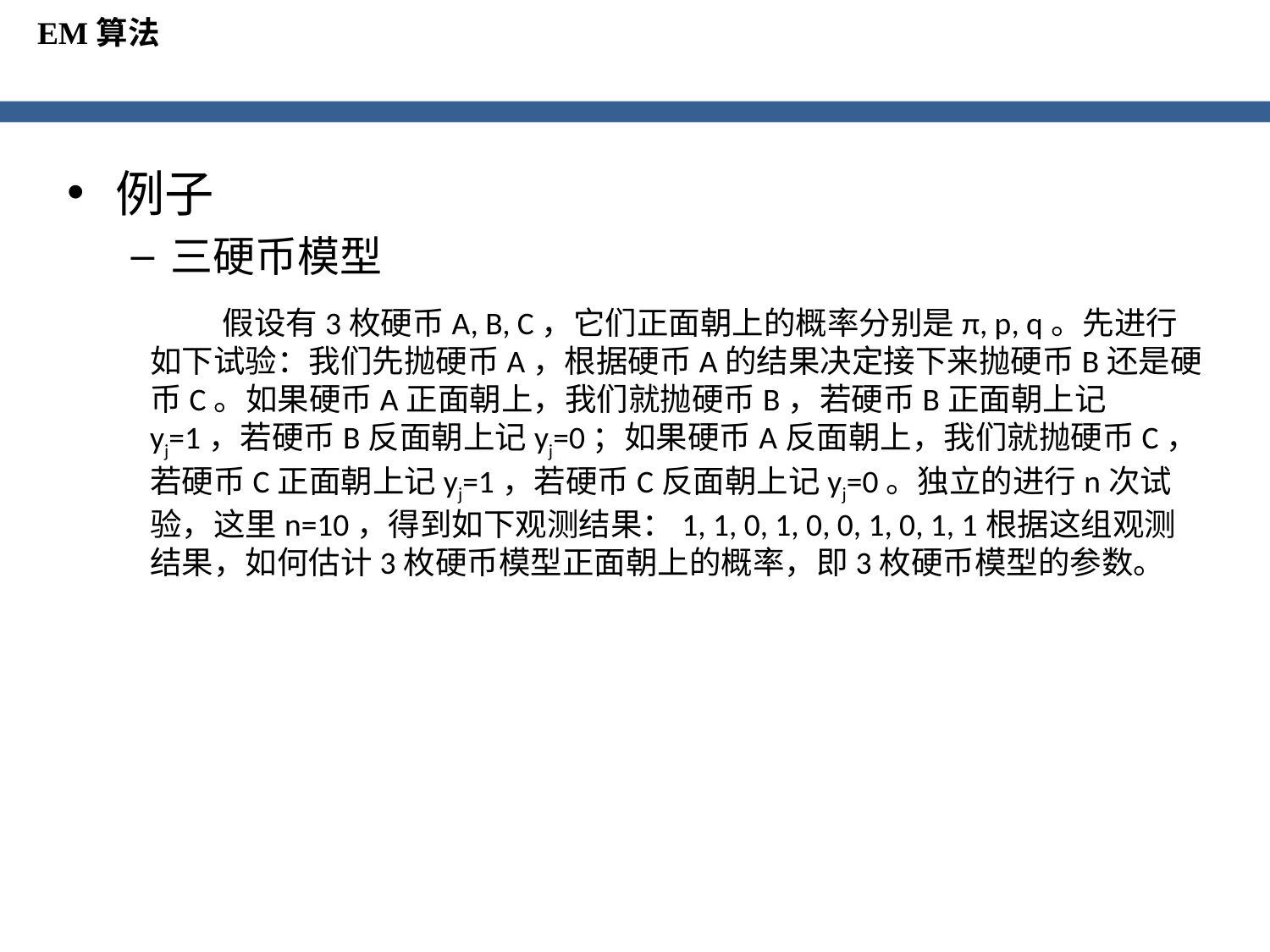

EM算法
例子
三硬币模型
         假设有3枚硬币A, B, C，它们正面朝上的概率分别是π, p, q。先进行如下试验：我们先抛硬币A，根据硬币A的结果决定接下来抛硬币B还是硬币C。如果硬币A正面朝上，我们就抛硬币B，若硬币B正面朝上记yj=1，若硬币B反面朝上记yj=0；如果硬币A反面朝上，我们就抛硬币C，若硬币C正面朝上记yj=1，若硬币C反面朝上记yj=0。独立的进行n次试验，这里n=10，得到如下观测结果：1, 1, 0, 1, 0, 0, 1, 0, 1, 1根据这组观测结果，如何估计3枚硬币模型正面朝上的概率，即3枚硬币模型的参数。